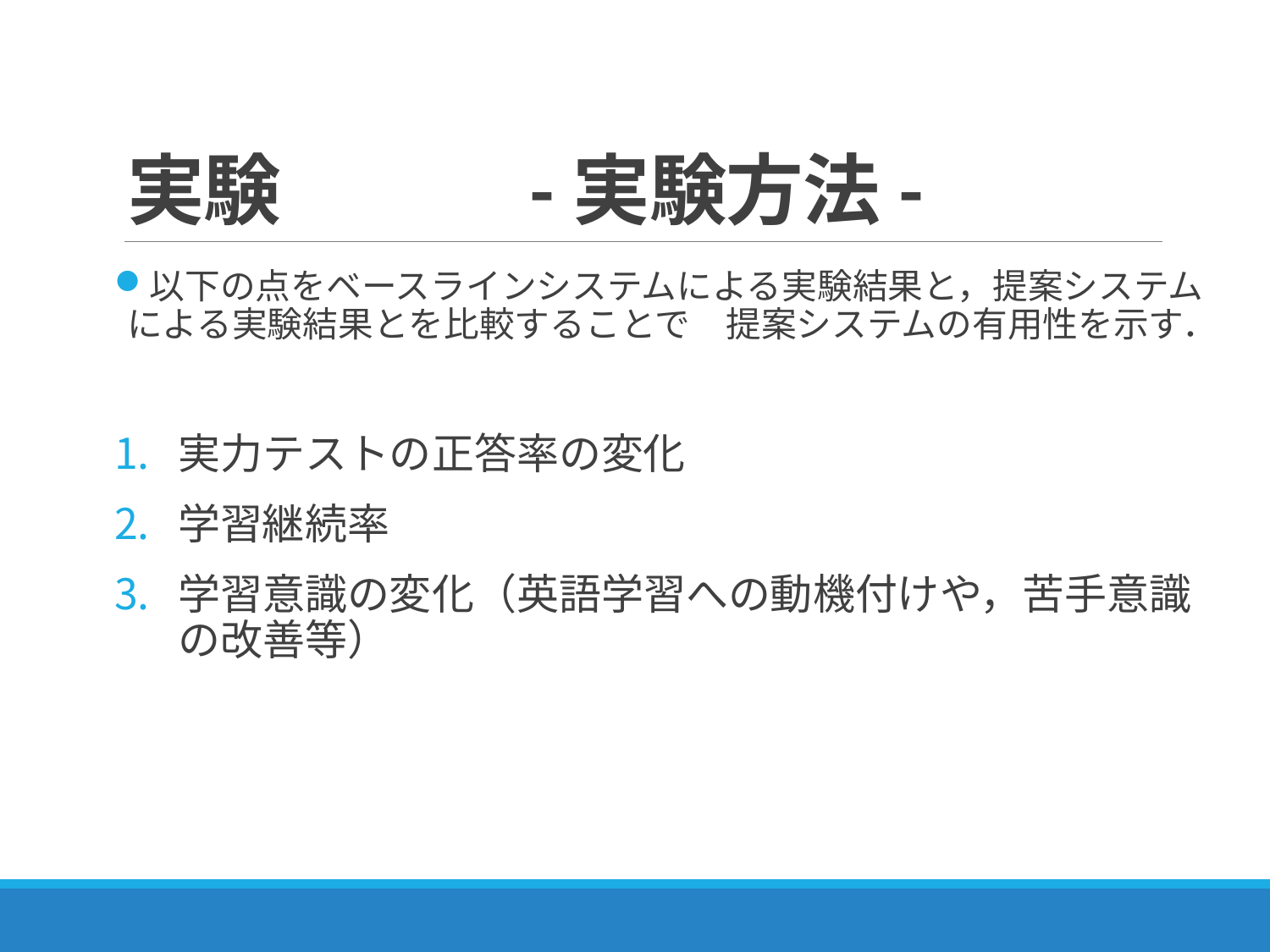

# 実験　　　-実験方法-
以下の点をベースラインシステムによる実験結果と，提案システムによる実験結果とを比較することで　提案システムの有用性を示す．

実力テストの正答率の変化
学習継続率
学習意識の変化（英語学習への動機付けや，苦手意識の改善等）

14